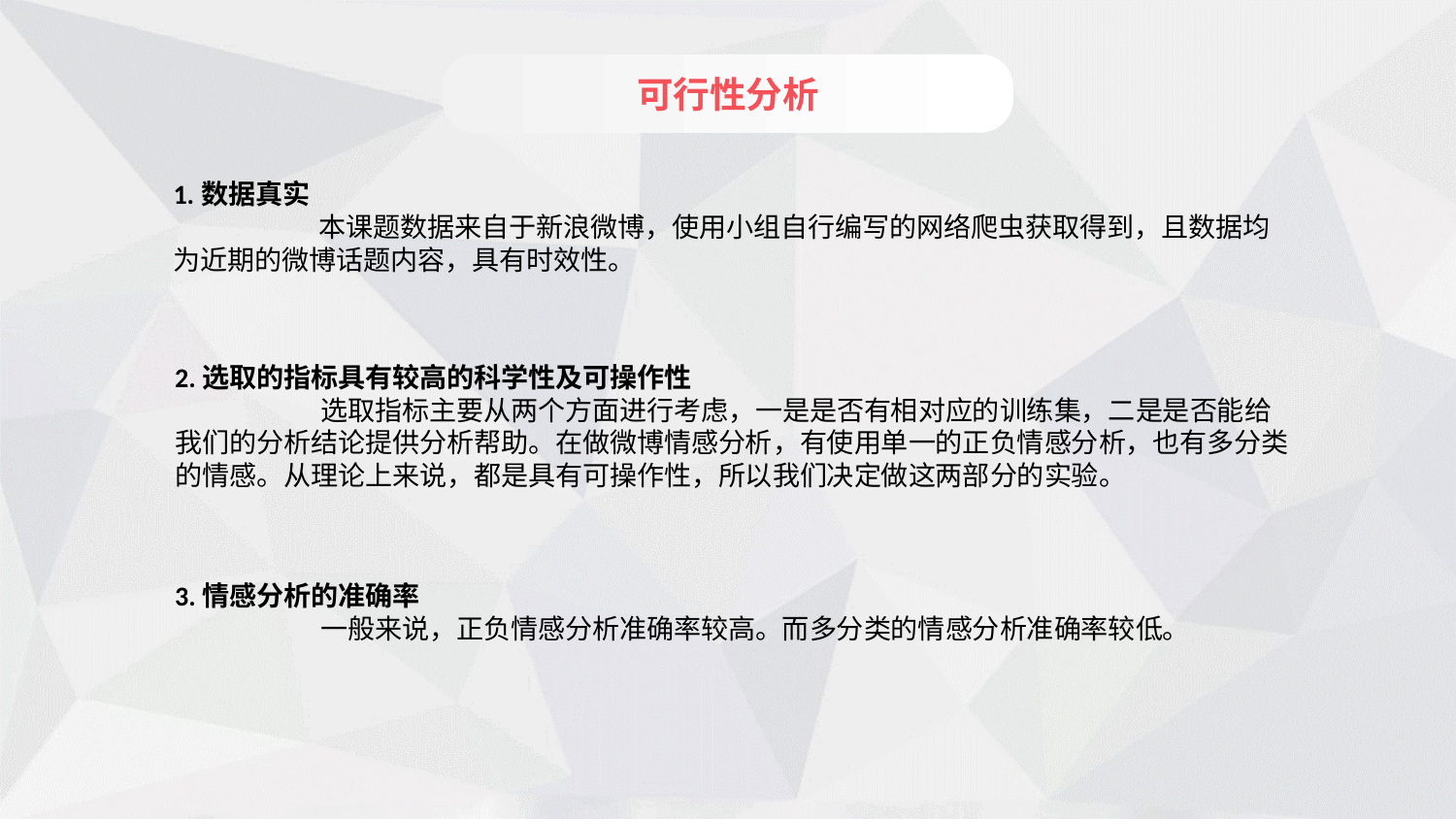

可行性分析
1.数据真实
	本课题数据来自于新浪微博，使用小组自行编写的网络爬虫获取得到，且数据均为近期的微博话题内容，具有时效性。

2.选取的指标具有较高的科学性及可操作性
	选取指标主要从两个方面进行考虑，一是是否有相对应的训练集，二是是否能给我们的分析结论提供分析帮助。在做微博情感分析，有使用单一的正负情感分析，也有多分类的情感。从理论上来说，都是具有可操作性，所以我们决定做这两部分的实验。

3.情感分析的准确率
	一般来说，正负情感分析准确率较高。而多分类的情感分析准确率较低。